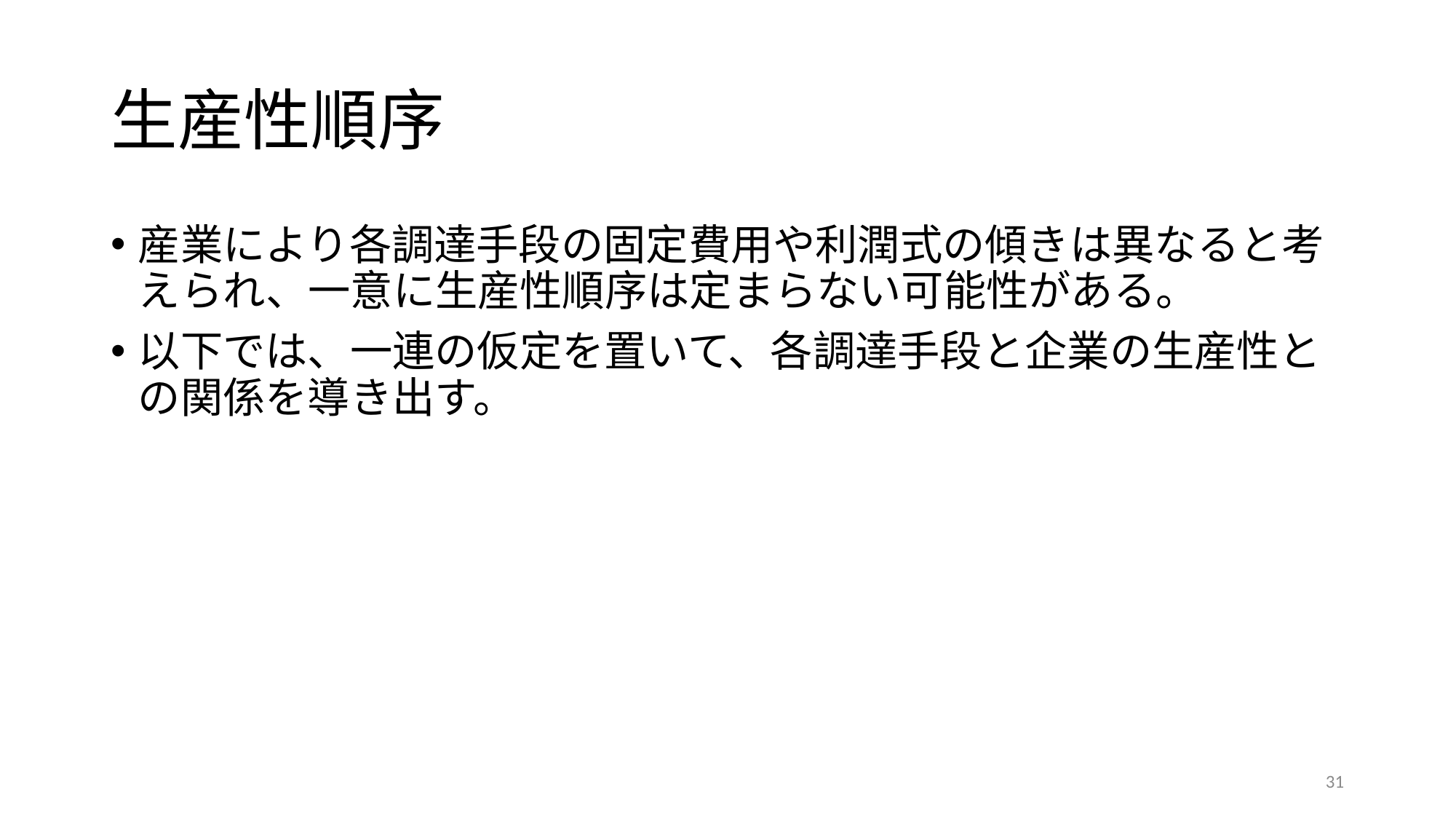

# 生産性順序
産業により各調達手段の固定費用や利潤式の傾きは異なると考えられ、一意に生産性順序は定まらない可能性がある。
以下では、一連の仮定を置いて、各調達手段と企業の生産性との関係を導き出す。

31